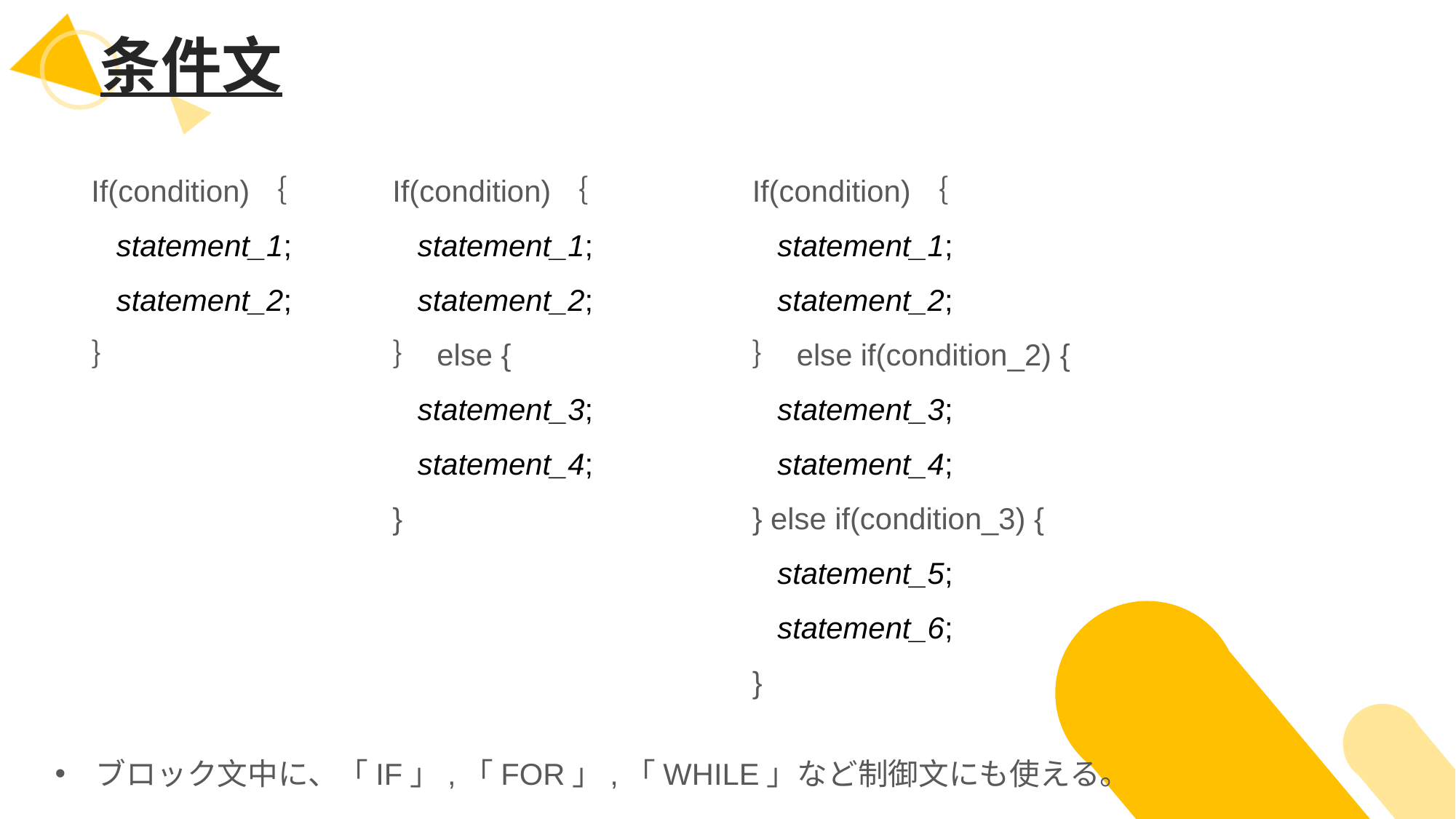

条件文

If(condition)｛
   statement_1;
   statement_2;
｝ else {
   statement_3;
   statement_4;
}
If(condition)｛
   statement_1;
   statement_2;
｝ else if(condition_2) {
   statement_3;
   statement_4;
} else if(condition_3) {
   statement_5;
   statement_6;
}
If(condition)｛
   statement_1;
   statement_2;
｝

ブロック文中に、「IF」,「FOR」,「WHILE」など制御文にも使える。